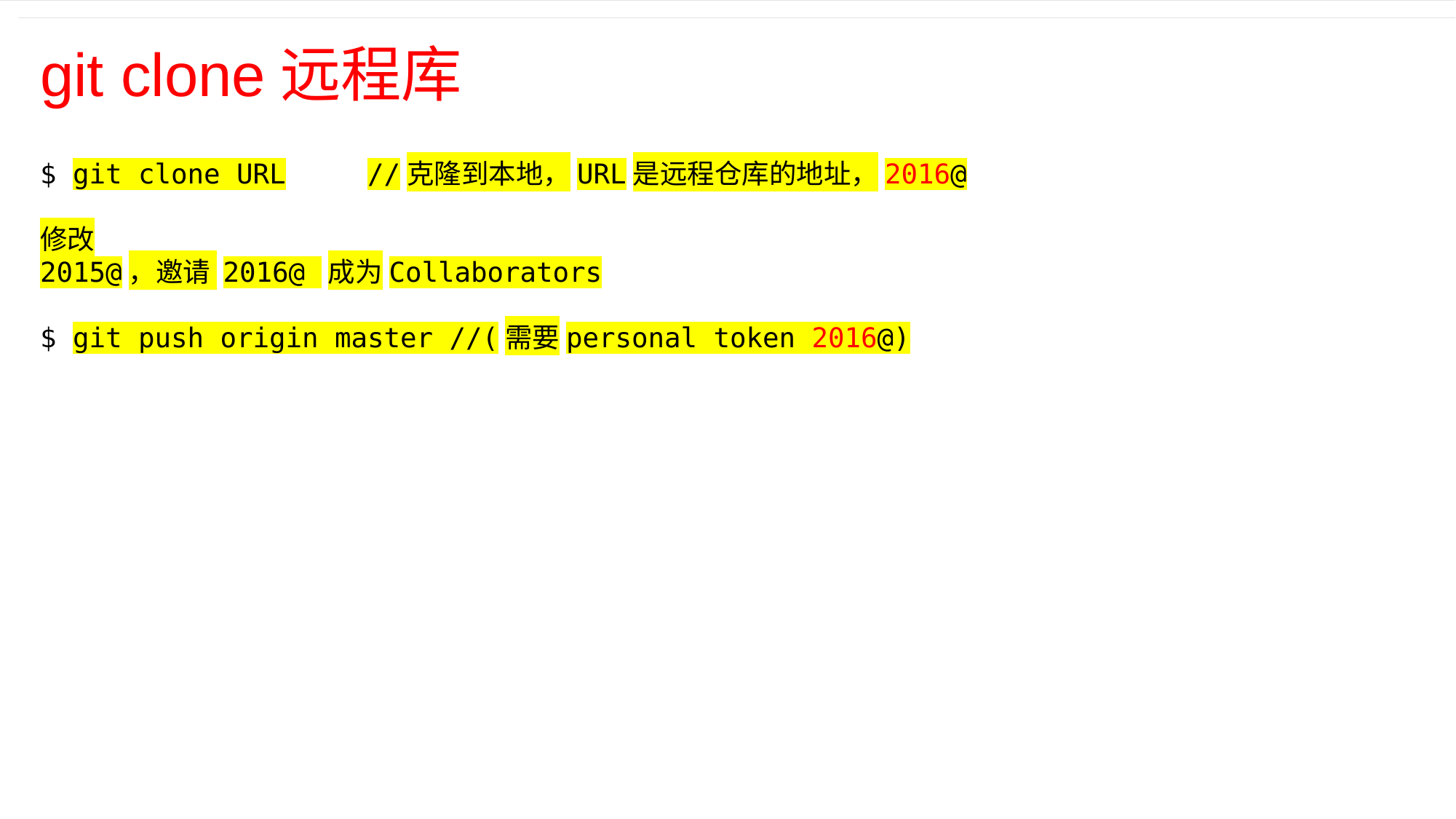

git clone远程库
$ git clone URL	//克隆到本地，URL是远程仓库的地址，2016@

修改
2015@，邀请 2016@ 成为Collaborators

$ git push origin master //(需要personal token 2016@)